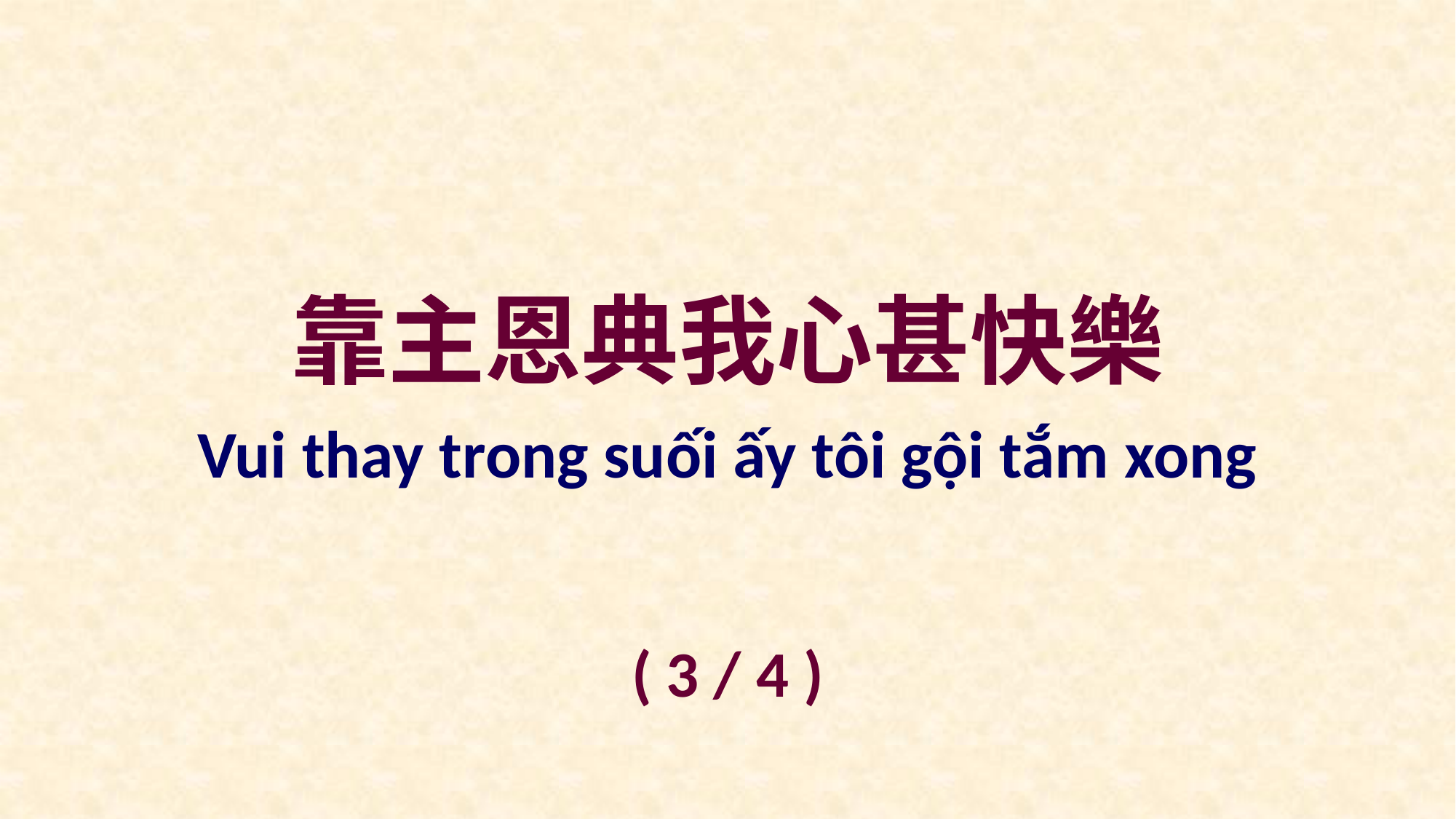

靠主恩典我心甚快樂
Vui thay trong suối ấy tôi gội tắm xong
( 3 / 4 )